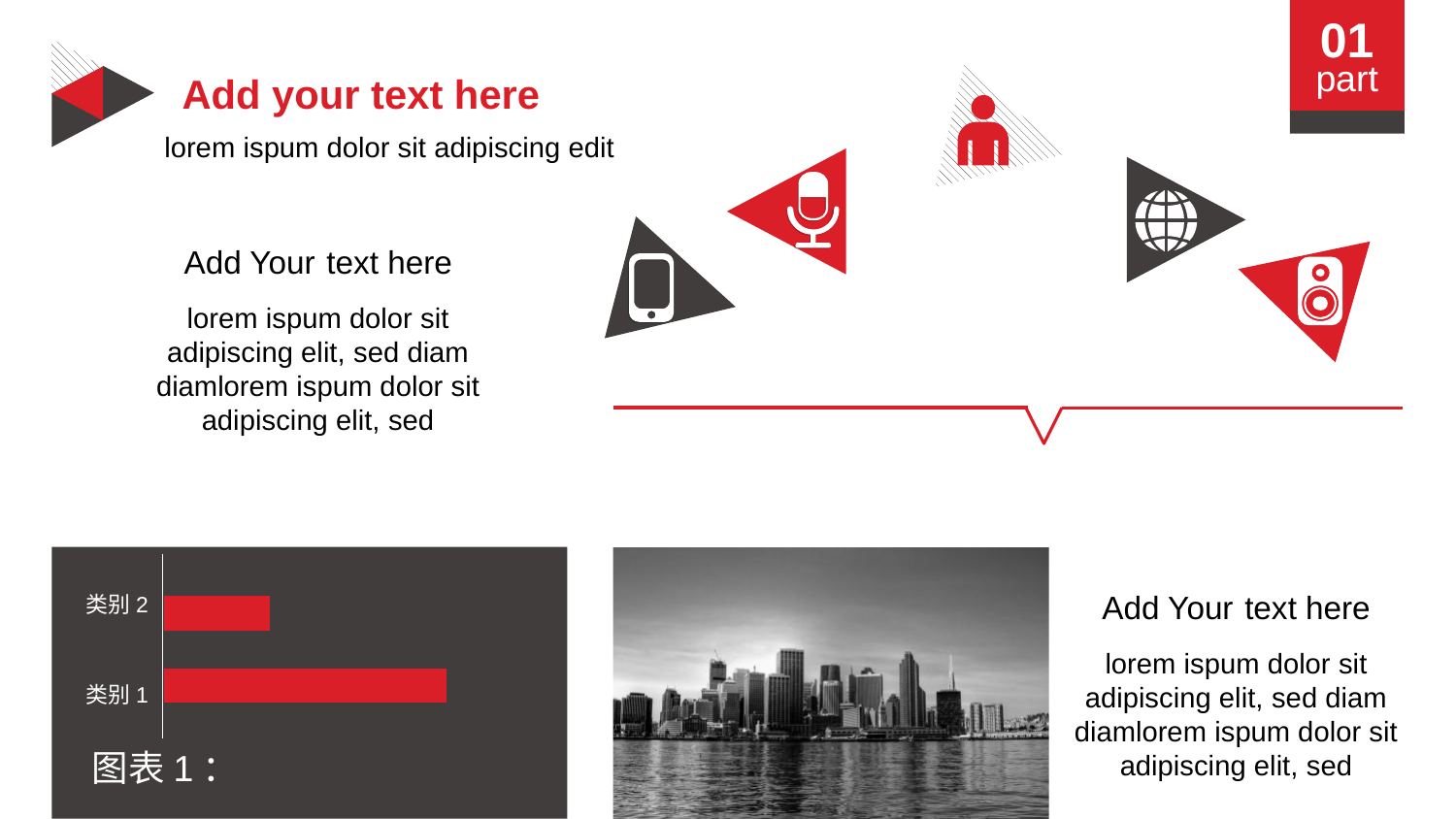

01
part

Add your text here

lorem ispum dolor sit adipiscing edit

Add Your text here

lorem ispum dolor sit adipiscing elit, sed diam
diamlorem ispum dolor sit adipiscing elit, sed

### Chart

| Category | 系列 1 |
|---|---|
| 类别 1 | 8.0 |
| 类别 2 | 3.0 |
Add Your text here
类别2
lorem ispum dolor sit adipiscing elit, sed diam
diamlorem ispum dolor sit adipiscing elit, sed
类别1
图表1：